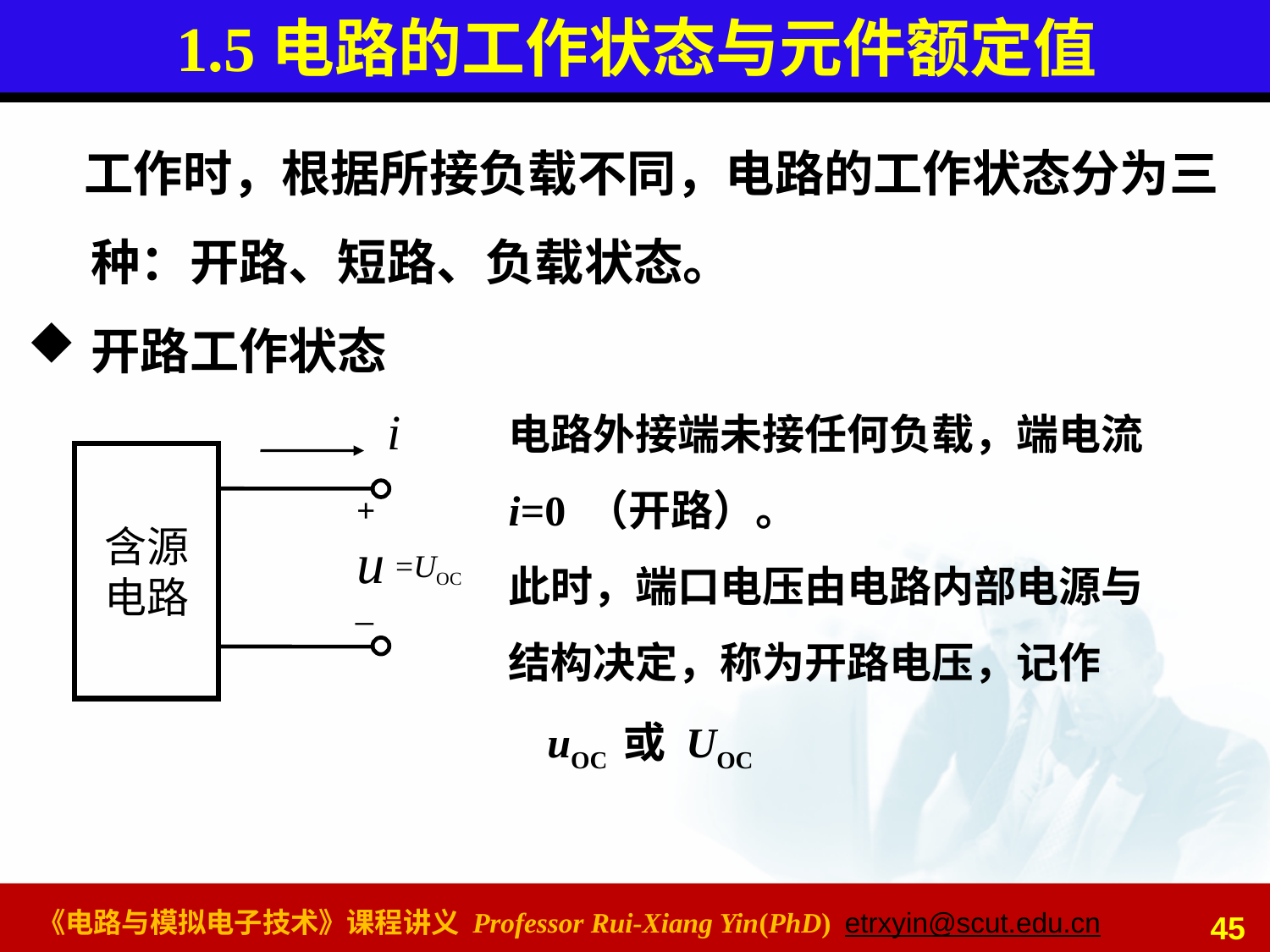

# 1.5电路的工作状态与元件额定值
    工作时，根据所接负载不同，电路的工作状态分为三种：开路、短路、负载状态。
开路工作状态
电路外接端未接任何负载，端电流
i=0 （开路）。
此时，端口电压由电路内部电源与结构决定，称为开路电压，记作
   uOC 或 UOC
i
含源
电路

+
u
_
=UOC
45